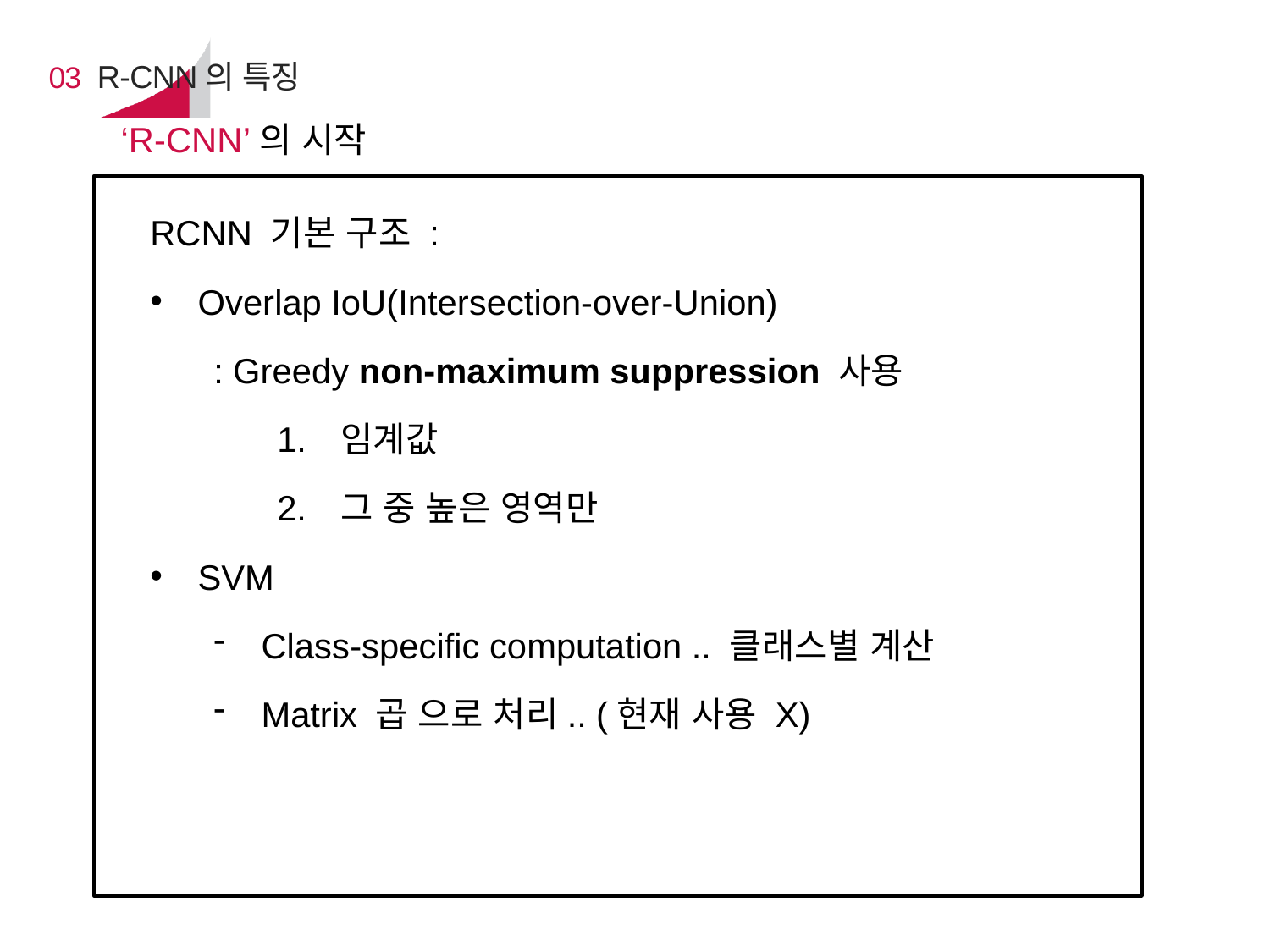

# 03  R-CNN의 특징
‘R-CNN’의 시작

RCNN 기본 구조 :
Overlap IoU(Intersection-over-Union)
: Greedy non-maximum suppression 사용
임계값
그 중 높은 영역만
SVM
Class-specific computation .. 클래스별 계산
Matrix 곱 으로 처리.. (현재 사용 X)